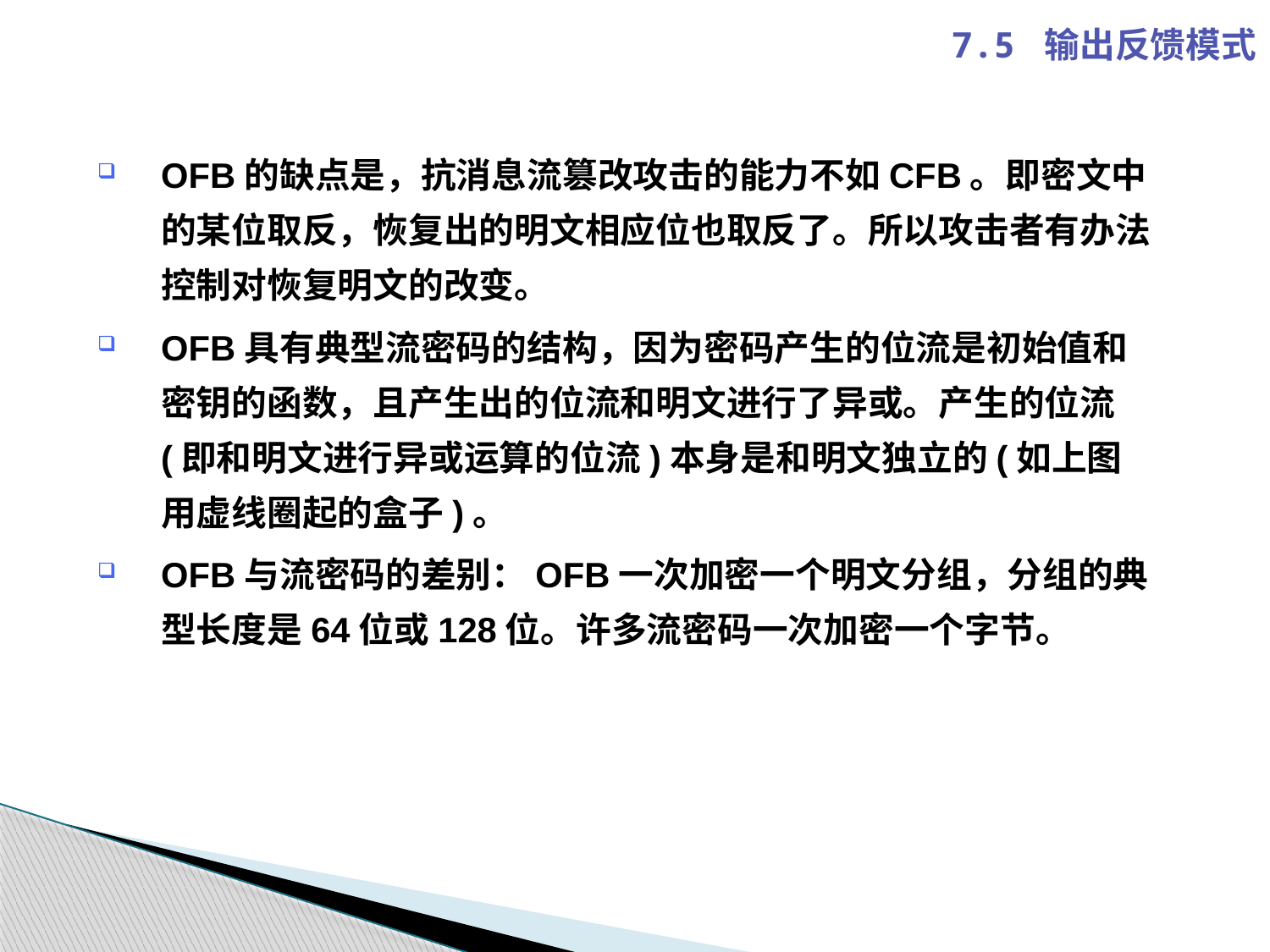

7.5 输出反馈模式
OFB的缺点是，抗消息流篡改攻击的能力不如CFB。即密文中的某位取反，恢复出的明文相应位也取反了。所以攻击者有办法控制对恢复明文的改变。
OFB具有典型流密码的结构，因为密码产生的位流是初始值和密钥的函数，且产生出的位流和明文进行了异或。产生的位流(即和明文进行异或运算的位流)本身是和明文独立的(如上图用虚线圈起的盒子)。
OFB与流密码的差别：OFB一次加密一个明文分组，分组的典型长度是64位或128位。许多流密码一次加密一个字节。